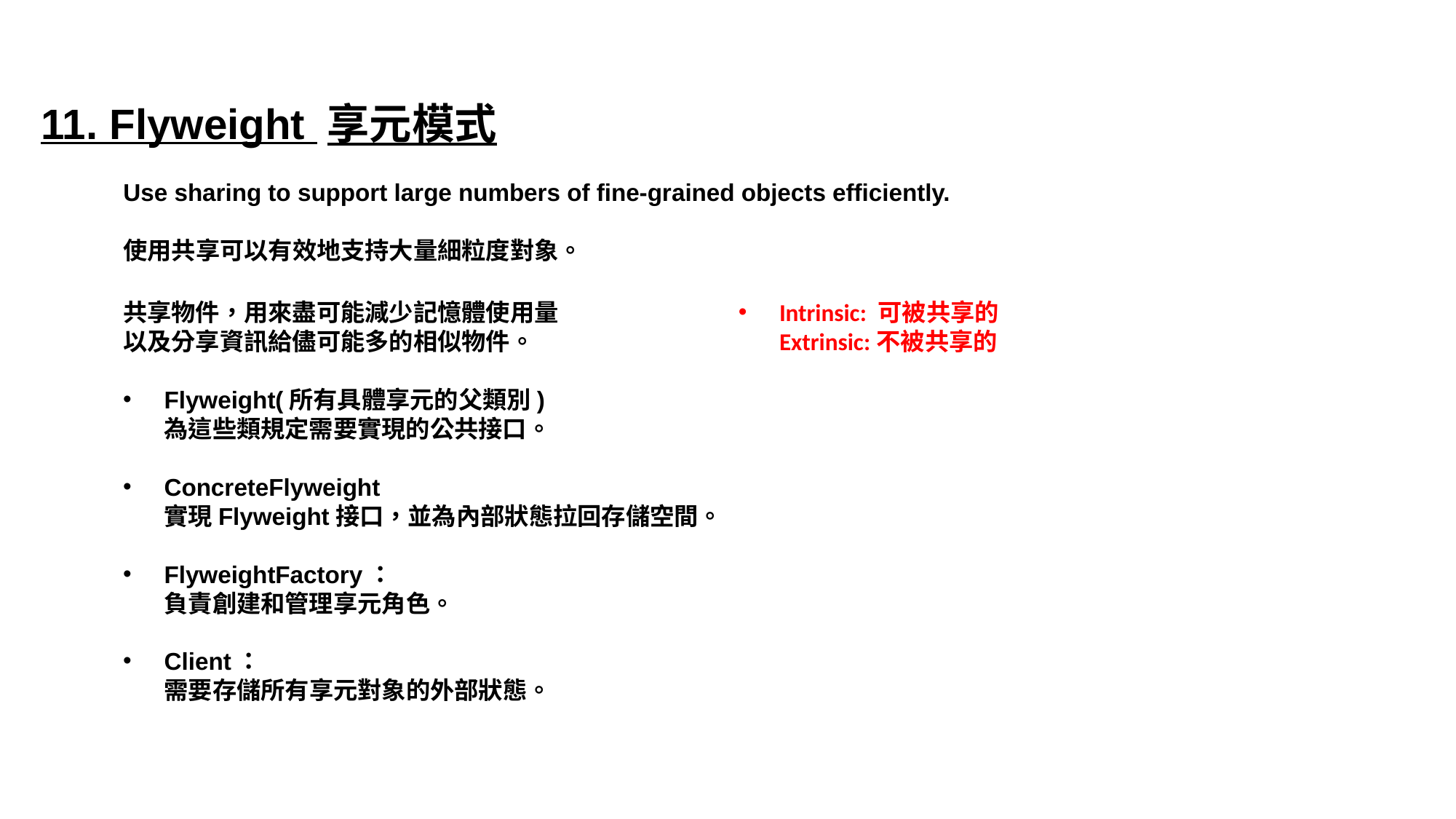

11. Flyweight 享元模式
Use sharing to support large numbers of fine-grained objects efficiently.

使用共享可以有效地支持大量細粒度對象。
Intrinsic: 可被共享的
Extrinsic:不被共享的
共享物件，用來盡可能減少記憶體使用量
以及分享資訊給儘可能多的相似物件。

Flyweight(所有具體享元的父類別)
為這些類規定需要實現的公共接口。

ConcreteFlyweight
實現Flyweight接口，並為內部狀態拉回存儲空間。

FlyweightFactory：
負責創建和管理享元角色。

Client：
需要存儲所有享元對象的外部狀態。